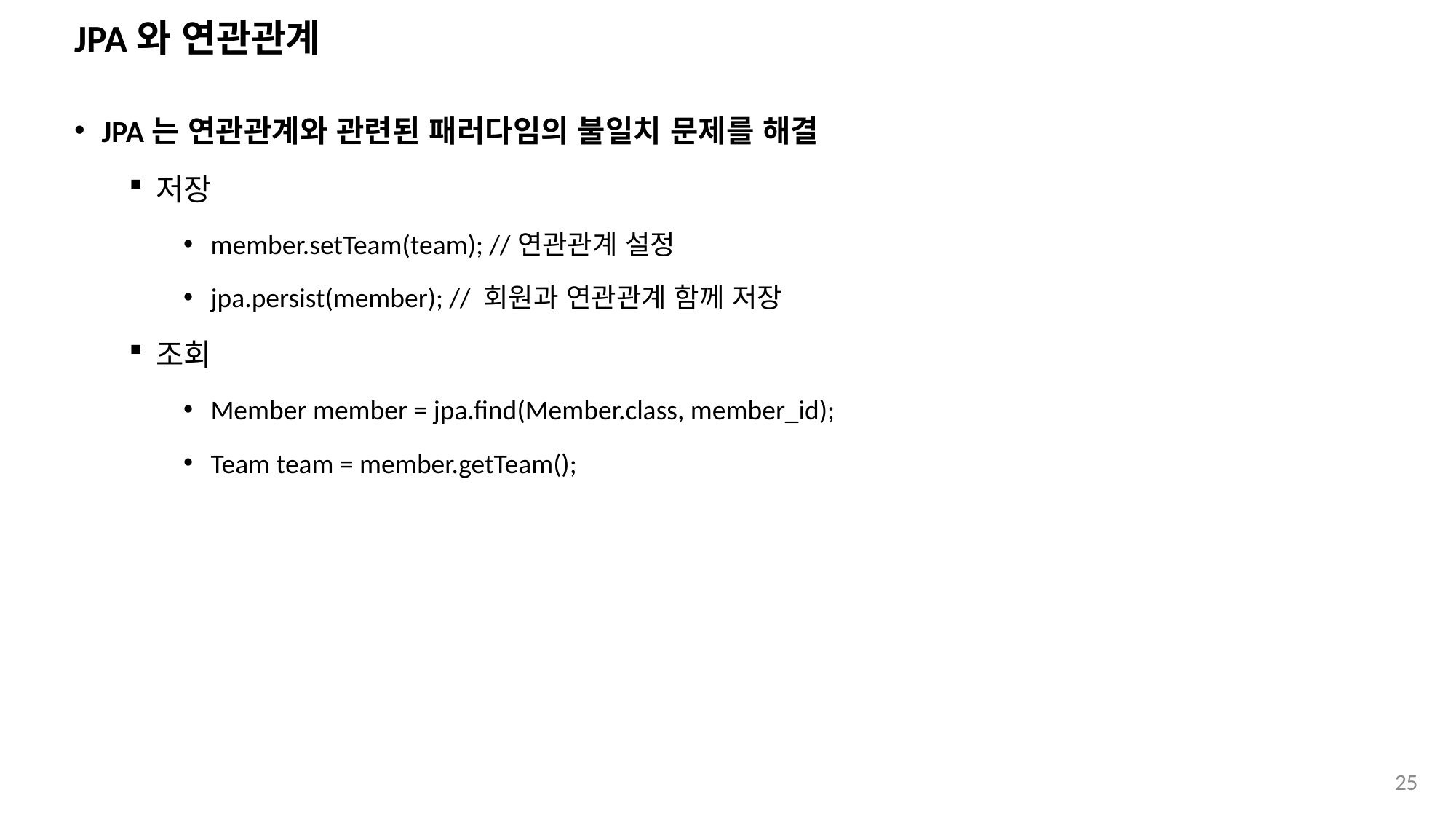

# JPA와 연관관계
JPA는 연관관계와 관련된 패러다임의 불일치 문제를 해결
저장
member.setTeam(team); //연관관계 설정
jpa.persist(member); // 회원과 연관관계 함께 저장
조회
Member member = jpa.find(Member.class, member_id);
Team team = member.getTeam();

25